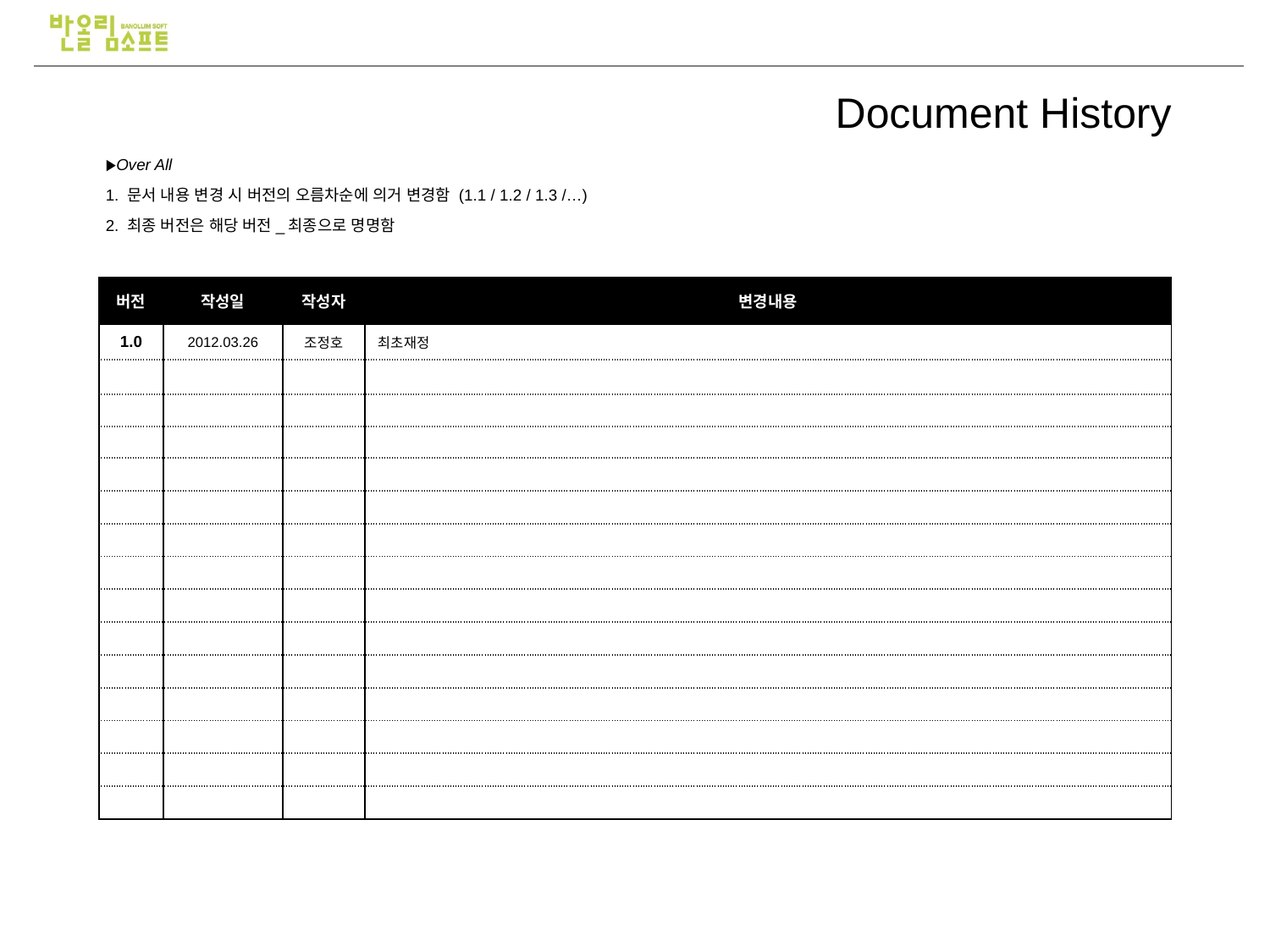

Document History
▶Over All
1. 문서 내용 변경 시 버전의 오름차순에 의거 변경함 (1.1 / 1.2 / 1.3 /…)
2. 최종 버전은 해당 버전_최종으로 명명함
| 버전 | 작성일 | 작성자 | 변경내용 |
| --- | --- | --- | --- |
| 1.0 | 2012.03.26 | 조정호 | 최초재정 |
|  |  |  |  |
|  |  |  |  |
|  |  |  |  |
|  |  |  |  |
|  |  |  |  |
|  |  |  |  |
|  |  |  |  |
|  |  |  |  |
|  |  |  |  |
|  |  |  |  |
|  |  |  |  |
|  |  |  |  |
|  |  |  |  |
|  |  |  |  |